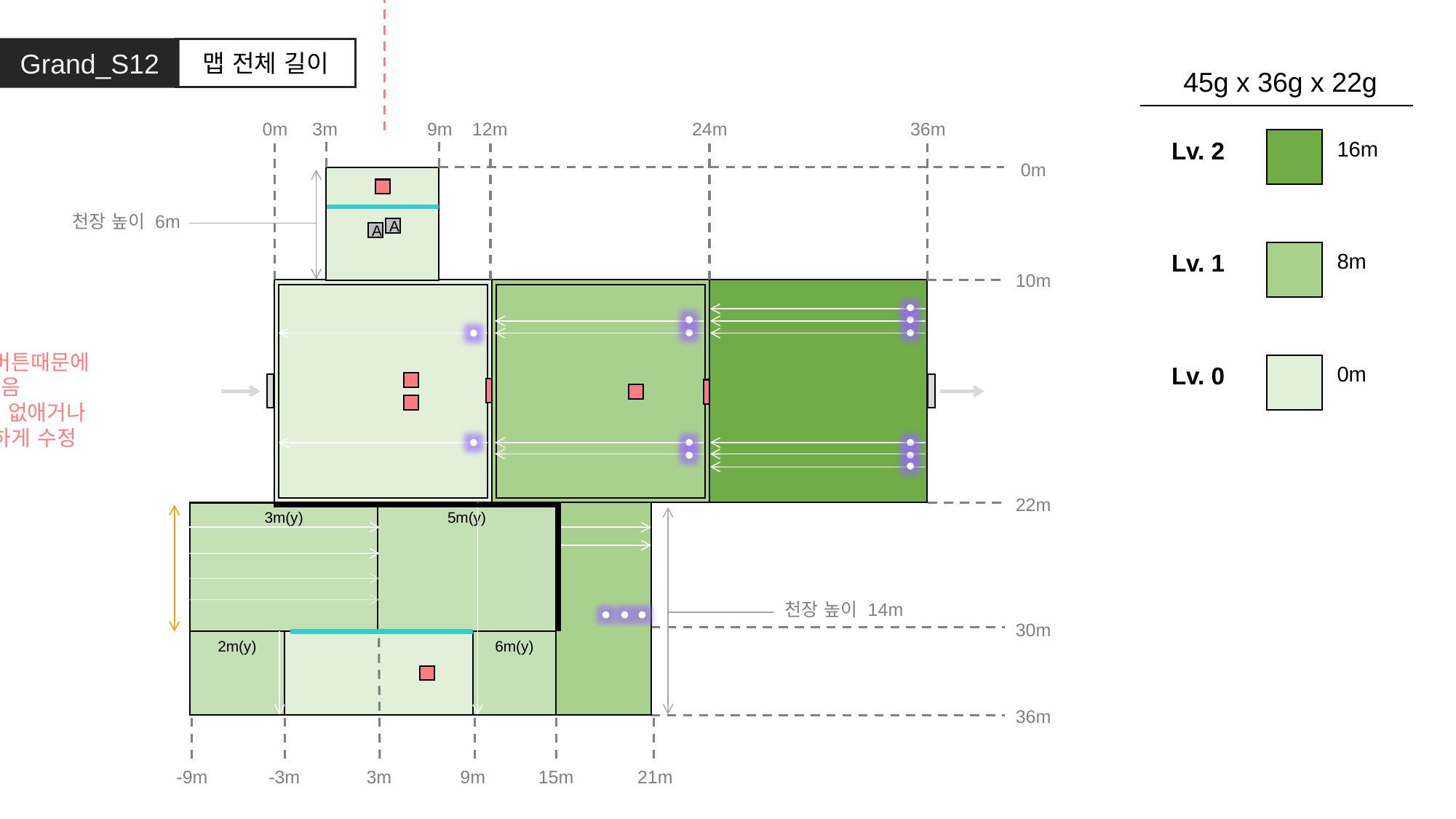

여기 공간 좁음 12 x 12로 변경
Grand_S12
맵 전체 길이
45g x 36g x 22g

0m
3m
9m
12m
24m
36m

Lv. 2
16m
0m

천장 높이 6m
A
A

Lv. 1
8m
10m

아무 작동도 안 하는 버튼때문에
 헷갈릴 수 있음
스위치 누르면 버튼을 없애거나
버튼이 회색으로 변하게 수정
Lv. 0

0m

22m

3m(y)
5m(y)
천장 높이 14m

30m
2m(y)

6m(y)

36m
-9m
-3m
3m
9m
15m
21m